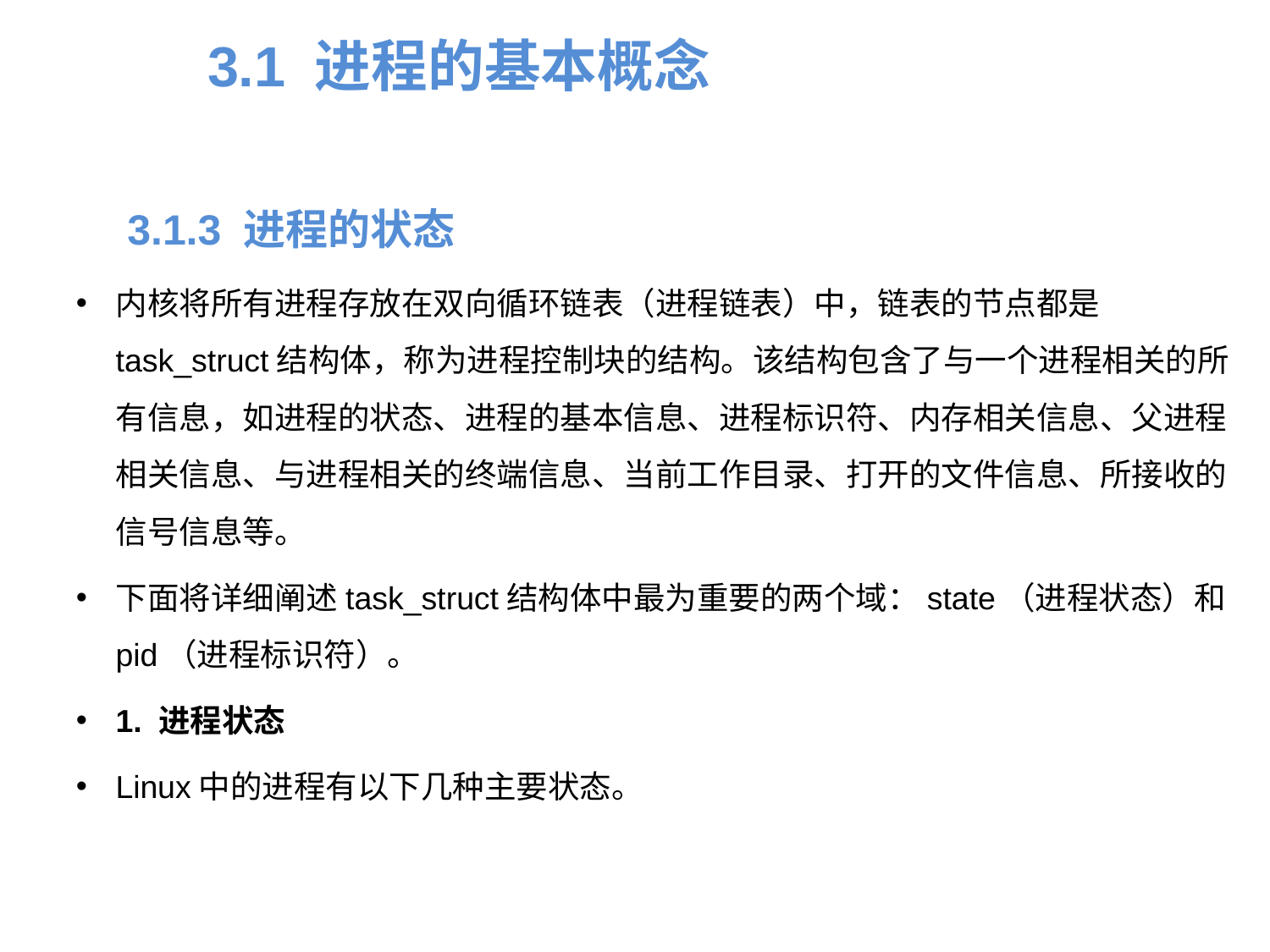

3.1 进程的基本概念
3.1.3 进程的状态
内核将所有进程存放在双向循环链表（进程链表）中，链表的节点都是task_struct结构体，称为进程控制块的结构。该结构包含了与一个进程相关的所有信息，如进程的状态、进程的基本信息、进程标识符、内存相关信息、父进程相关信息、与进程相关的终端信息、当前工作目录、打开的文件信息、所接收的信号信息等。
下面将详细阐述task_struct结构体中最为重要的两个域：state（进程状态）和pid（进程标识符）。
1. 进程状态
Linux中的进程有以下几种主要状态。